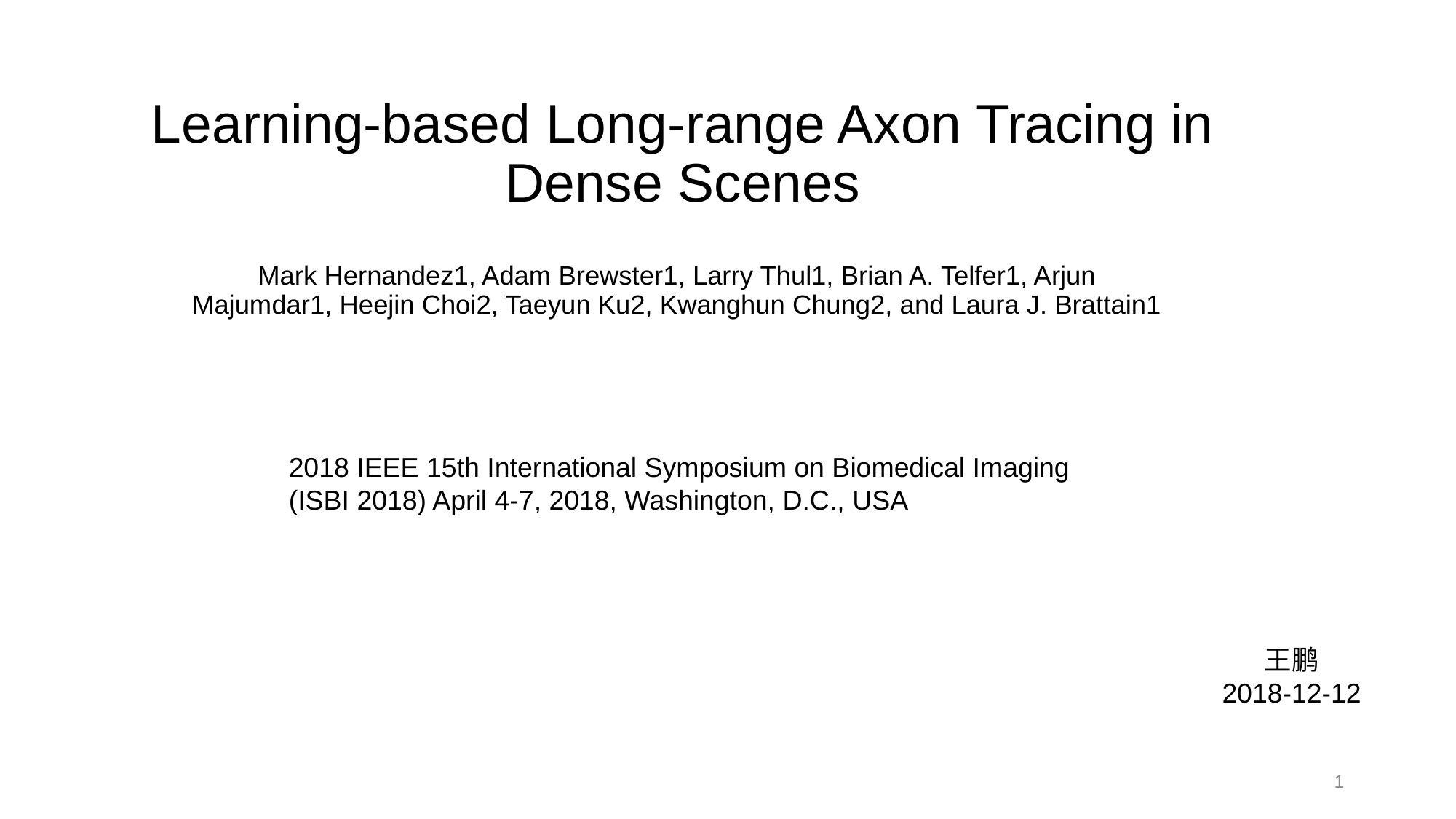

# Learning-based Long-range Axon Tracing in Dense Scenes
Mark Hernandez1, Adam Brewster1, Larry Thul1, Brian A. Telfer1, Arjun Majumdar1, Heejin Choi2, Taeyun Ku2, Kwanghun Chung2, and Laura J. Brattain1
2018 IEEE 15th International Symposium on Biomedical Imaging (ISBI 2018) April 4-7, 2018, Washington, D.C., USA
王鹏
2018-12-12
1